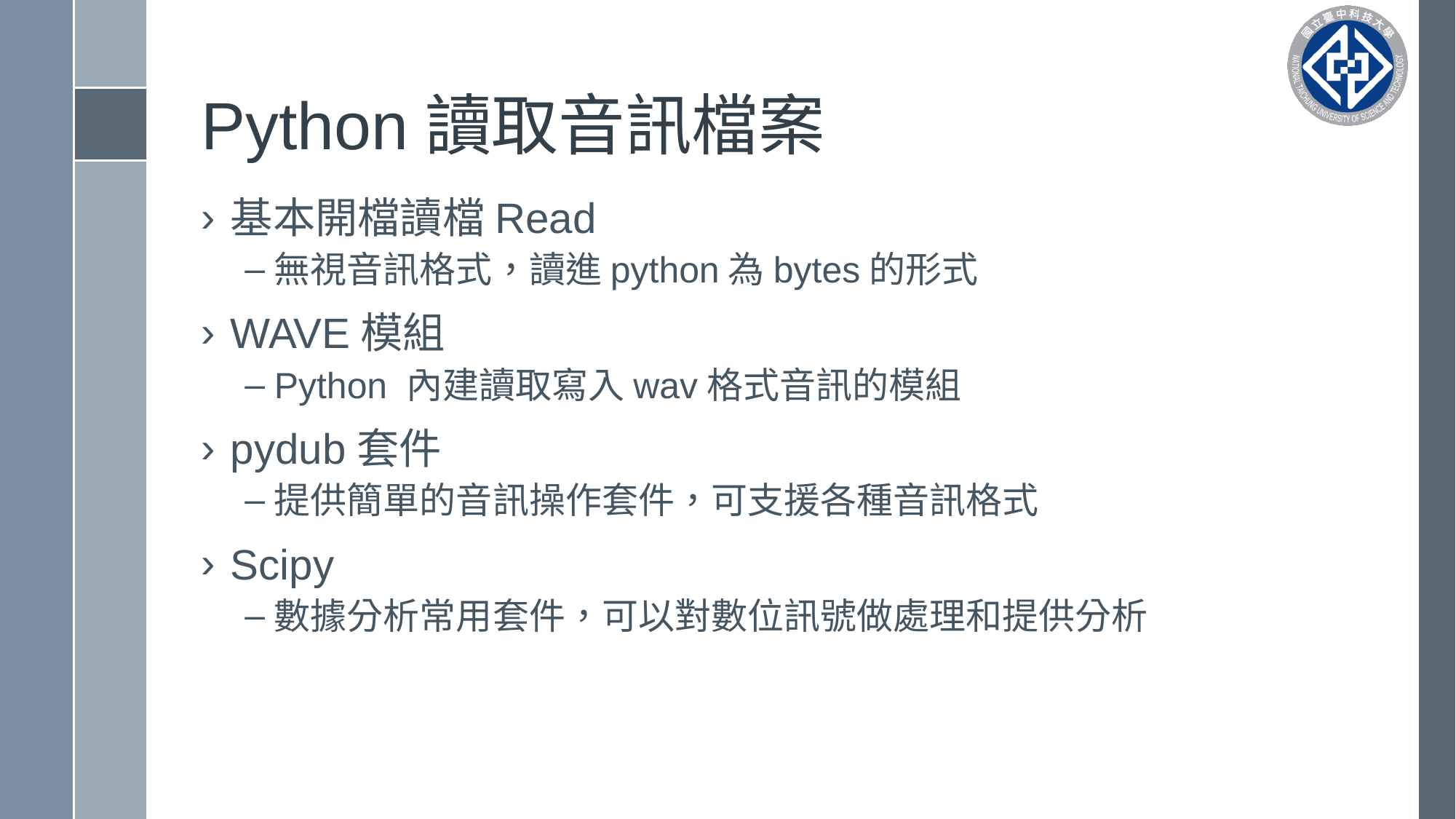

# Python讀取音訊檔案
基本開檔讀檔Read
無視音訊格式，讀進python為bytes的形式
WAVE模組
Python 內建讀取寫入wav格式音訊的模組
pydub套件
提供簡單的音訊操作套件，可支援各種音訊格式
Scipy
數據分析常用套件，可以對數位訊號做處理和提供分析